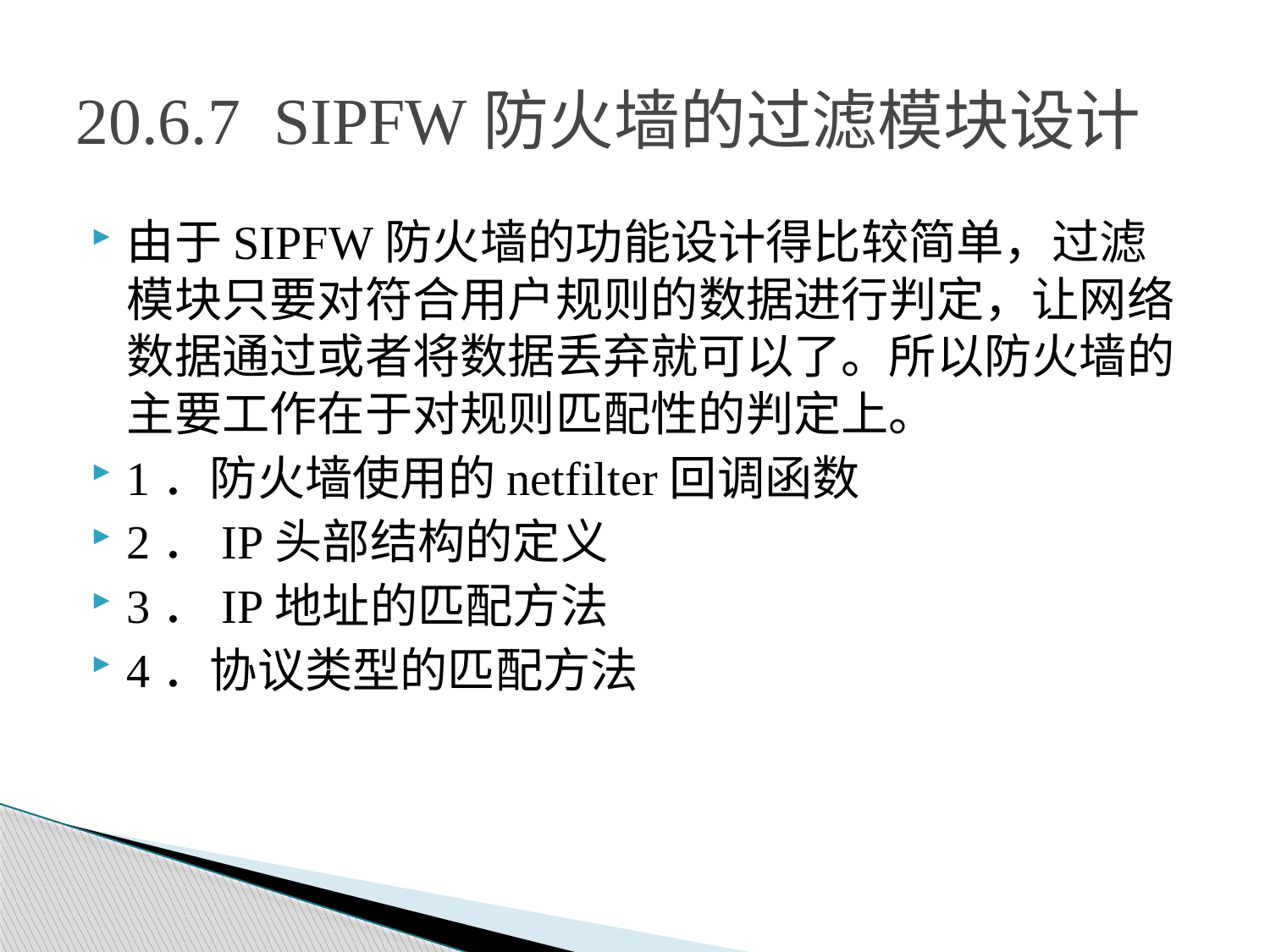

# 20.6.7  SIPFW防火墙的过滤模块设计
由于SIPFW防火墙的功能设计得比较简单，过滤模块只要对符合用户规则的数据进行判定，让网络数据通过或者将数据丢弃就可以了。所以防火墙的主要工作在于对规则匹配性的判定上。
1．防火墙使用的netfilter回调函数
2．IP头部结构的定义
3．IP地址的匹配方法
4．协议类型的匹配方法